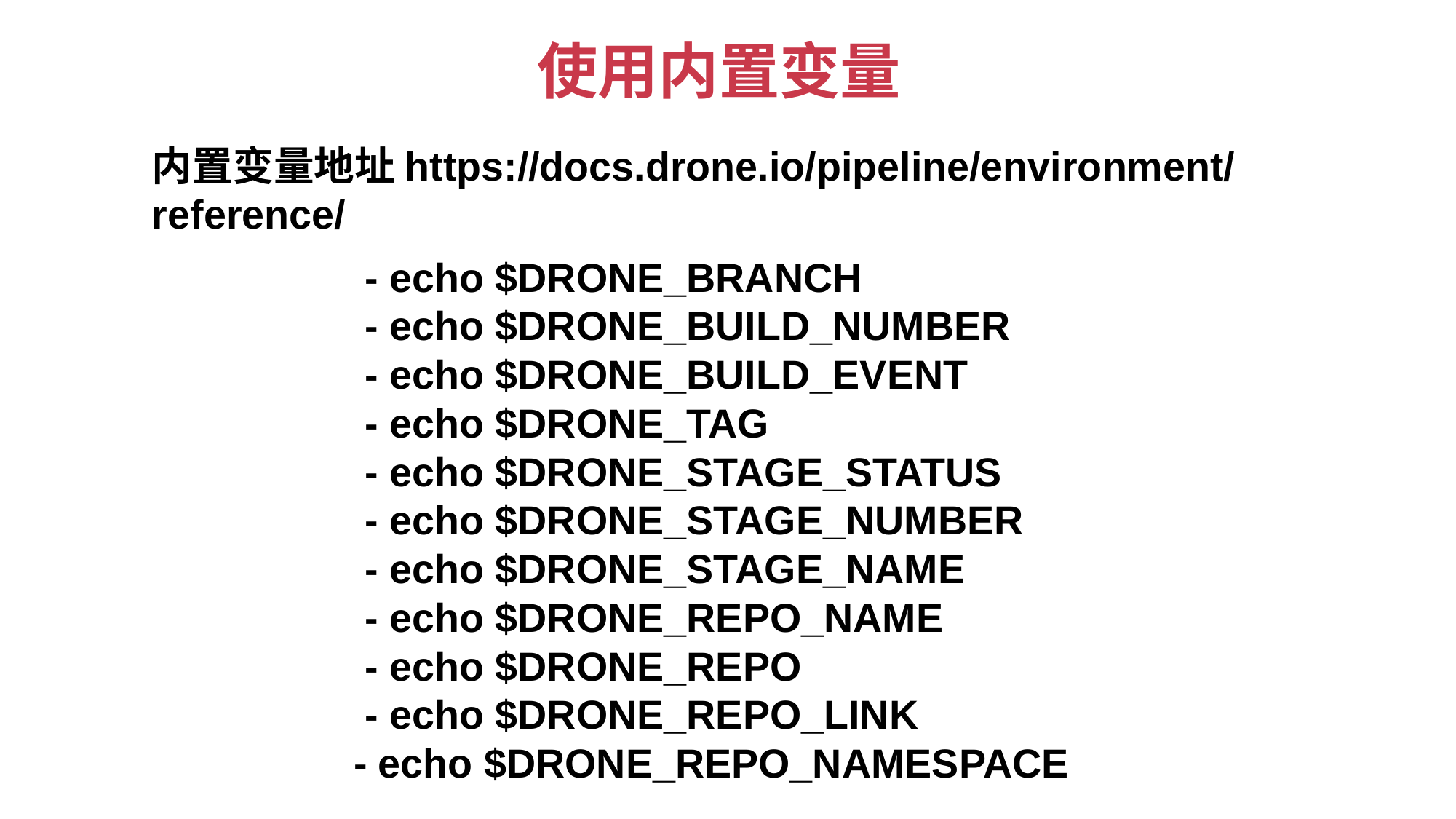

使用内置变量
内置变量地址https://docs.drone.io/pipeline/environment/reference/

  - echo $DRONE_BRANCH
  - echo $DRONE_BUILD_NUMBER
  - echo $DRONE_BUILD_EVENT
  - echo $DRONE_TAG
  - echo $DRONE_STAGE_STATUS
  - echo $DRONE_STAGE_NUMBER
  - echo $DRONE_STAGE_NAME
  - echo $DRONE_REPO_NAME
  - echo $DRONE_REPO
  - echo $DRONE_REPO_LINK
 - echo $DRONE_REPO_NAMESPACE